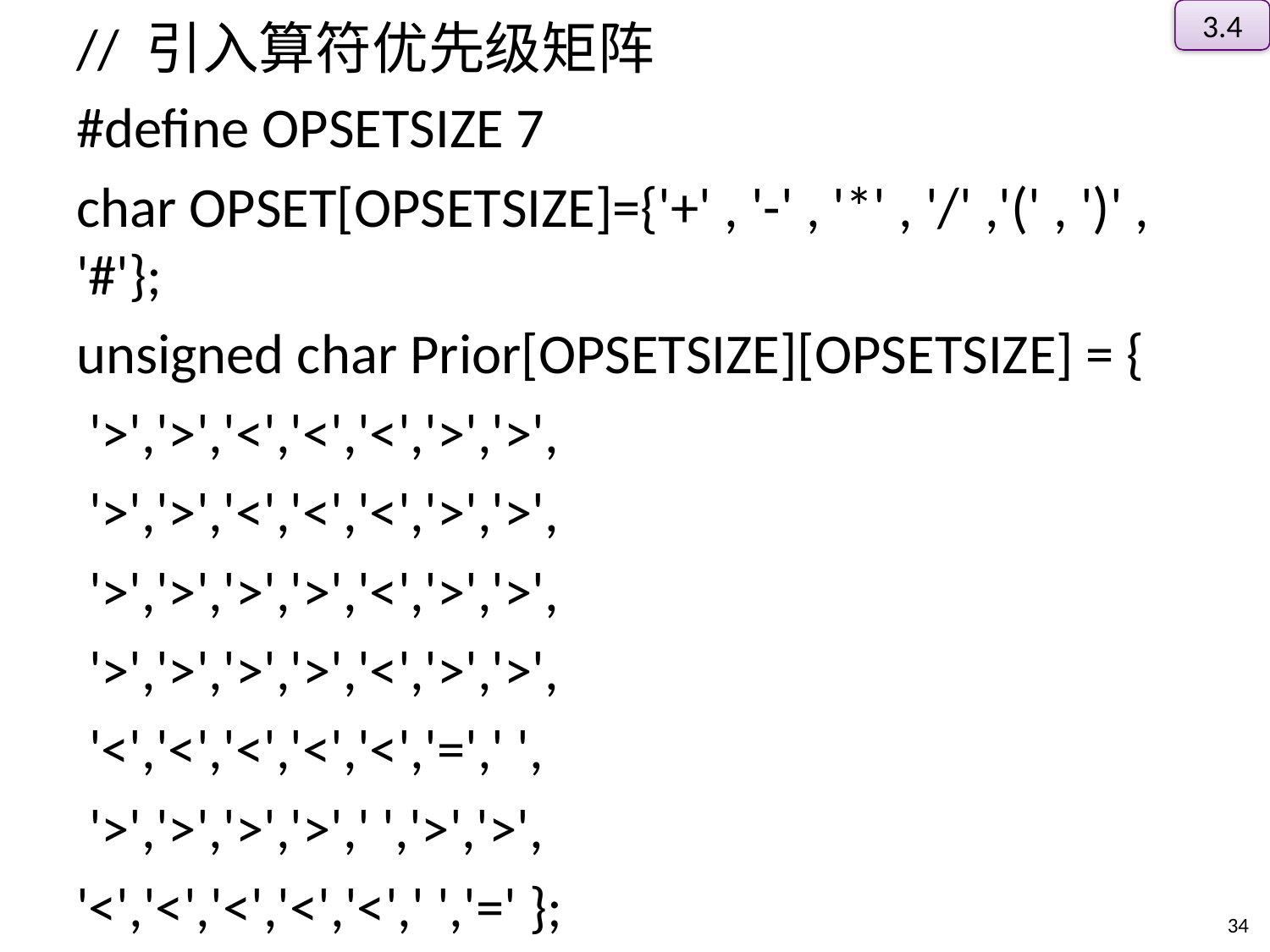

3.4
# // 引入算符优先级矩阵
#define OPSETSIZE 7
char OPSET[OPSETSIZE]={'+' , '-' , '*' , '/' ,'(' , ')' , '#'};
unsigned char Prior[OPSETSIZE][OPSETSIZE] = {
 '>','>','<','<','<','>','>',
 '>','>','<','<','<','>','>',
 '>','>','>','>','<','>','>',
 '>','>','>','>','<','>','>',
 '<','<','<','<','<','=',' ',
 '>','>','>','>',' ','>','>',
'<','<','<','<','<',' ','=' };
34